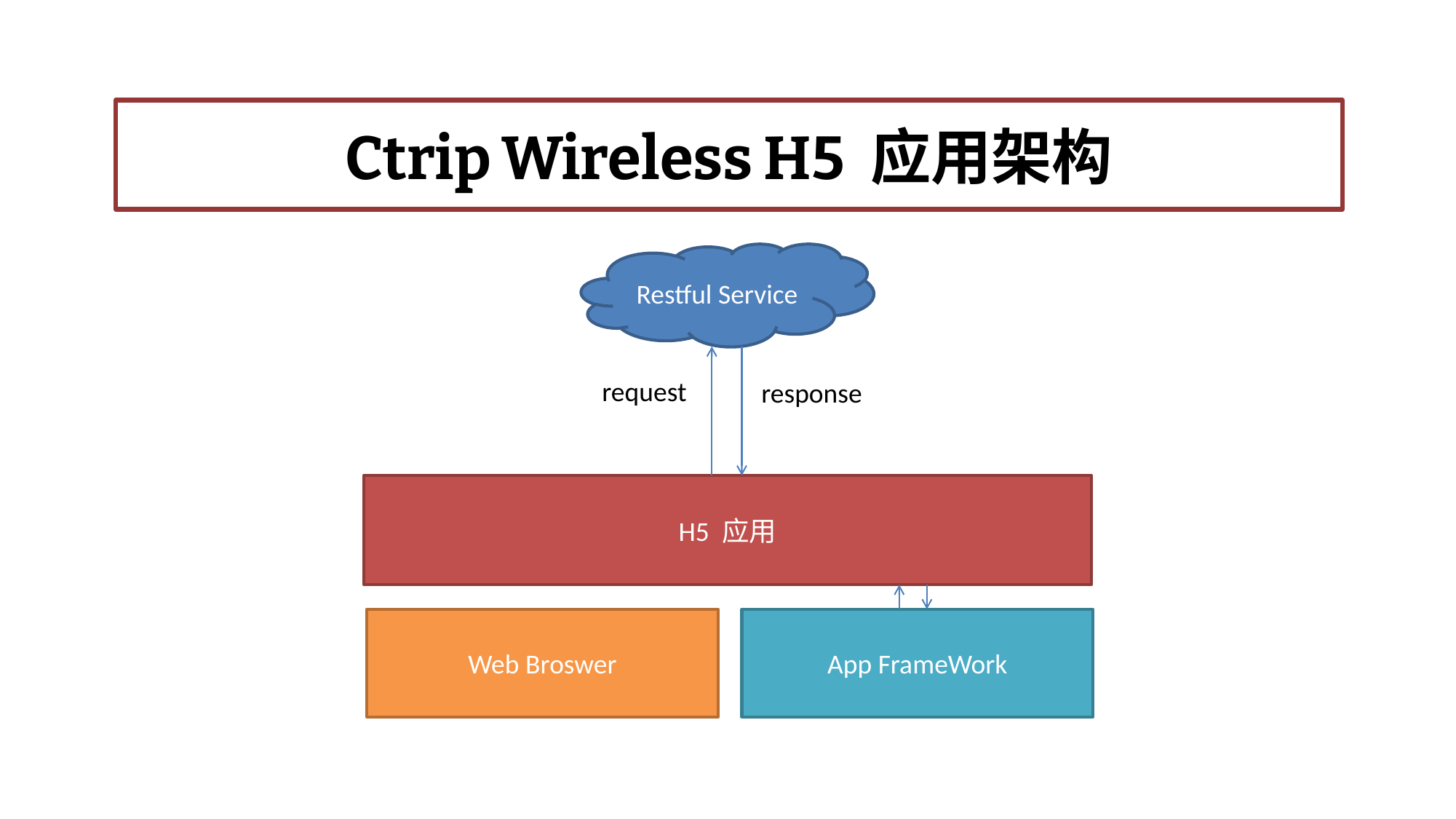

Ctrip Wireless H5 应用架构
Restful Service
request
response
H5 应用
Web Broswer
App FrameWork